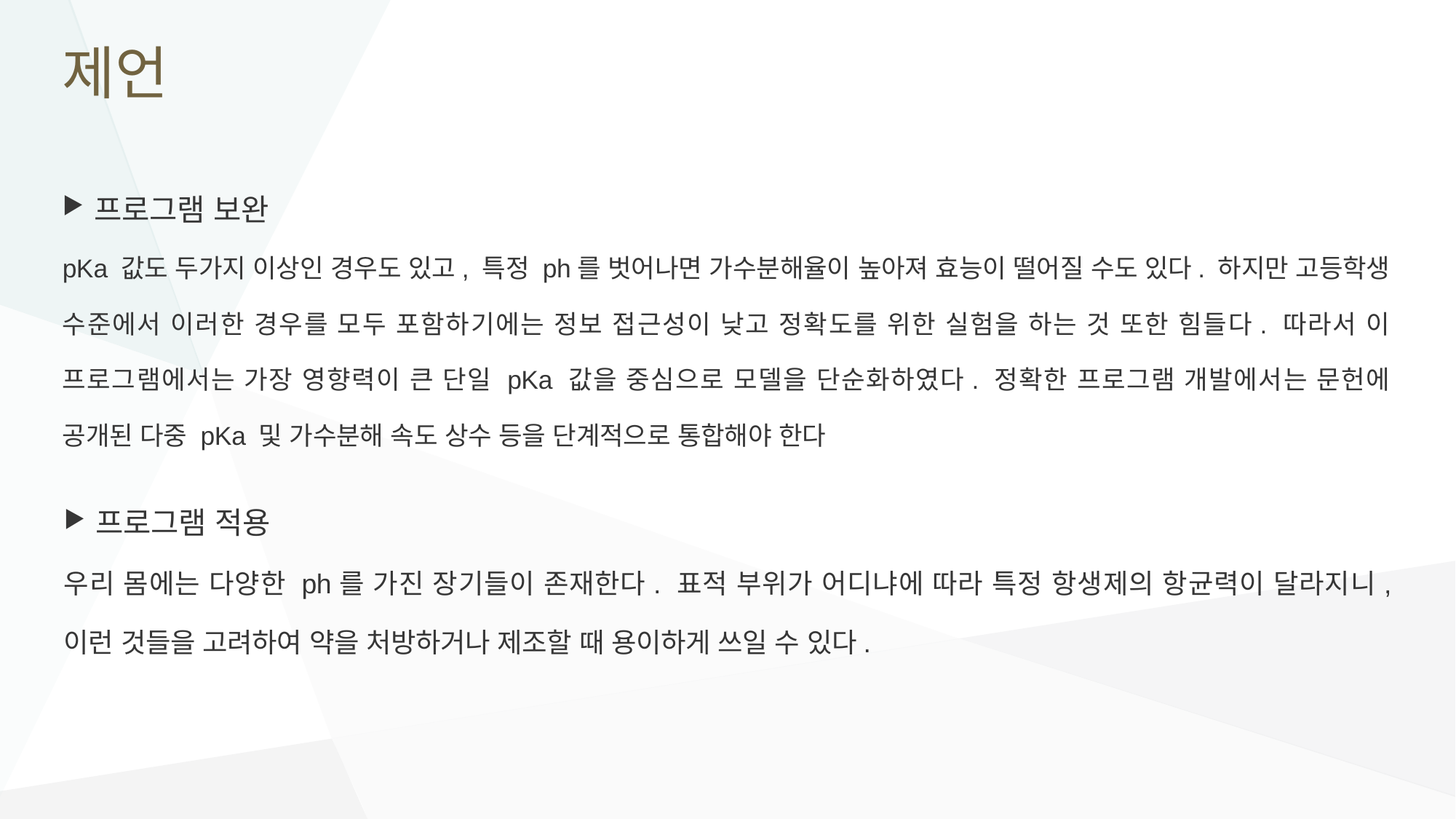

# 제언
프로그램 보완
pKa 값도 두가지 이상인 경우도 있고, 특정 ph를 벗어나면 가수분해율이 높아져 효능이 떨어질 수도 있다. 하지만 고등학생 수준에서 이러한 경우를 모두 포함하기에는 정보 접근성이 낮고 정확도를 위한 실험을 하는 것 또한 힘들다. 따라서 이 프로그램에서는 가장 영향력이 큰 단일 pKa 값을 중심으로 모델을 단순화하였다. 정확한 프로그램 개발에서는 문헌에 공개된 다중 pKa 및 가수분해 속도 상수 등을 단계적으로 통합해야 한다

프로그램 적용
우리 몸에는 다양한 ph를 가진 장기들이 존재한다. 표적 부위가 어디냐에 따라 특정 항생제의 항균력이 달라지니, 이런 것들을 고려하여 약을 처방하거나 제조할 때 용이하게 쓰일 수 있다.